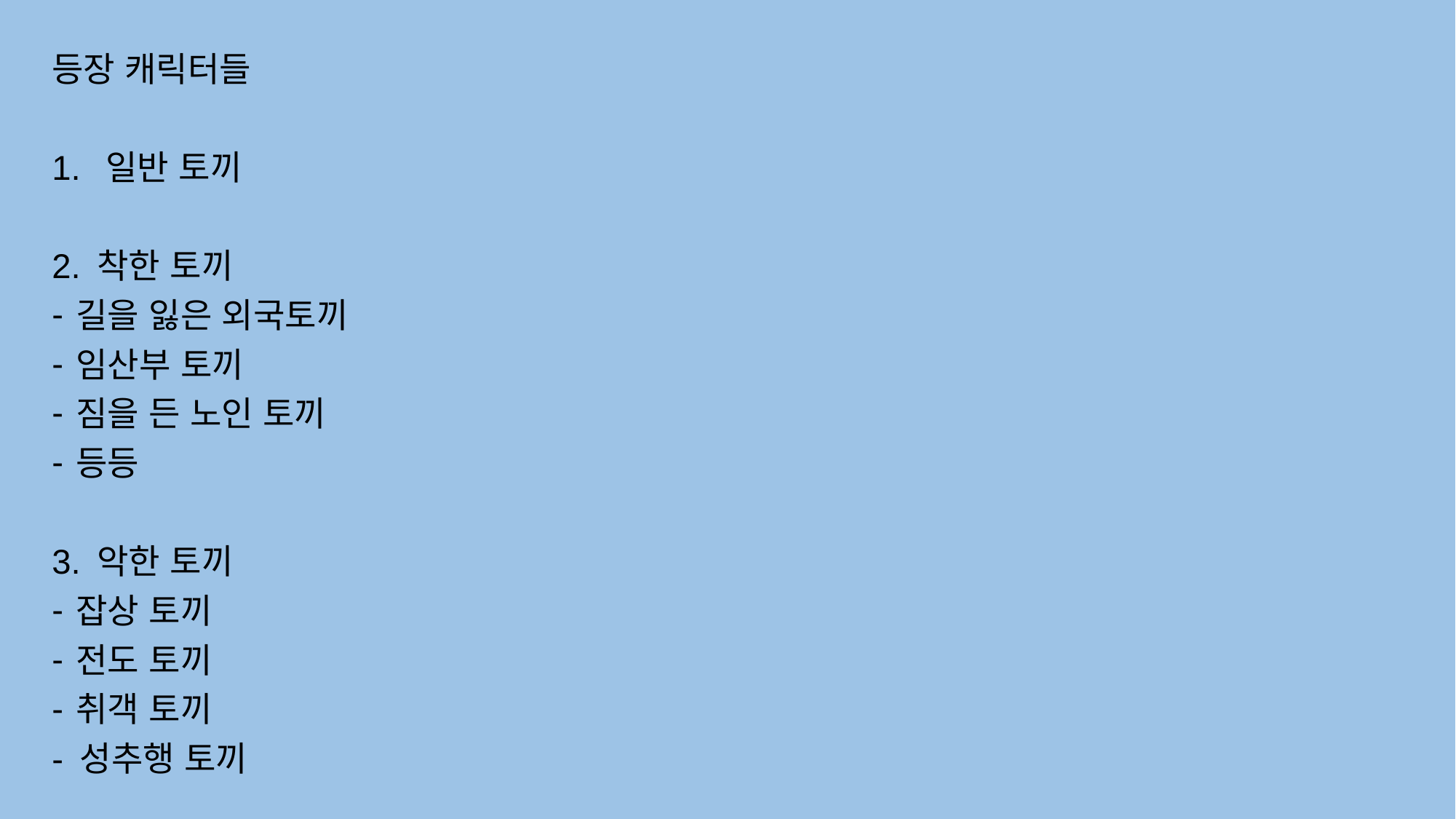

등장 캐릭터들

일반 토끼

2. 착한 토끼
길을 잃은 외국토끼
임산부 토끼
짐을 든 노인 토끼
등등

3. 악한 토끼
잡상 토끼
전도 토끼
취객 토끼
- 성추행 토끼